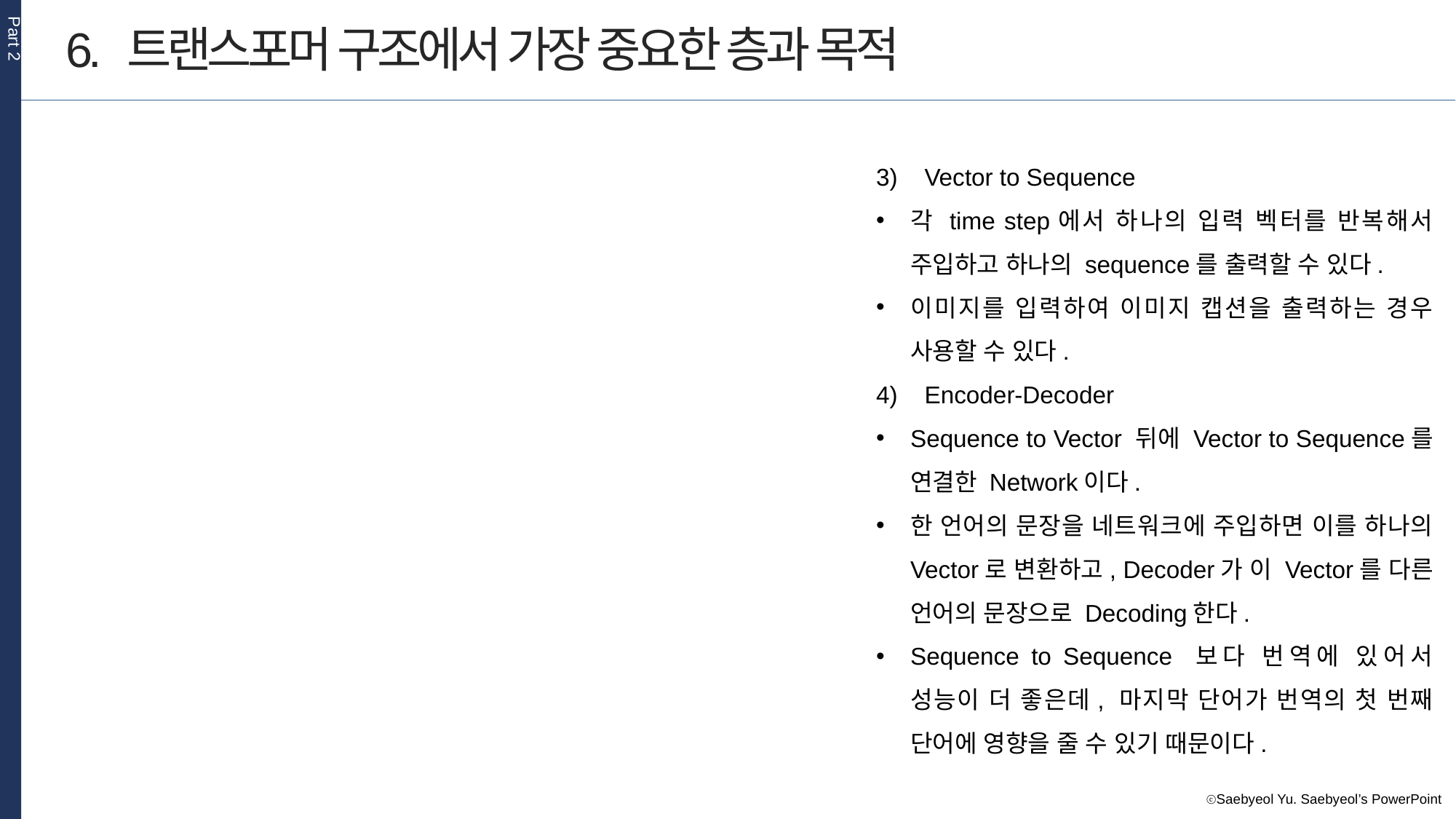

Part 2
6. 트랜스포머 구조에서 가장 중요한 층과 목적
3)    Vector to Sequence
각 time step에서 하나의 입력 벡터를 반복해서 주입하고 하나의 sequence를 출력할 수 있다.
이미지를 입력하여 이미지 캡션을 출력하는 경우 사용할 수 있다.
4)    Encoder-Decoder
Sequence to Vector 뒤에 Vector to Sequence를 연결한 Network이다.
한 언어의 문장을 네트워크에 주입하면 이를 하나의 Vector로 변환하고, Decoder가 이 Vector를 다른 언어의 문장으로 Decoding한다.
Sequence to Sequence 보다 번역에 있어서 성능이 더 좋은데, 마지막 단어가 번역의 첫 번째 단어에 영향을 줄 수 있기 때문이다.